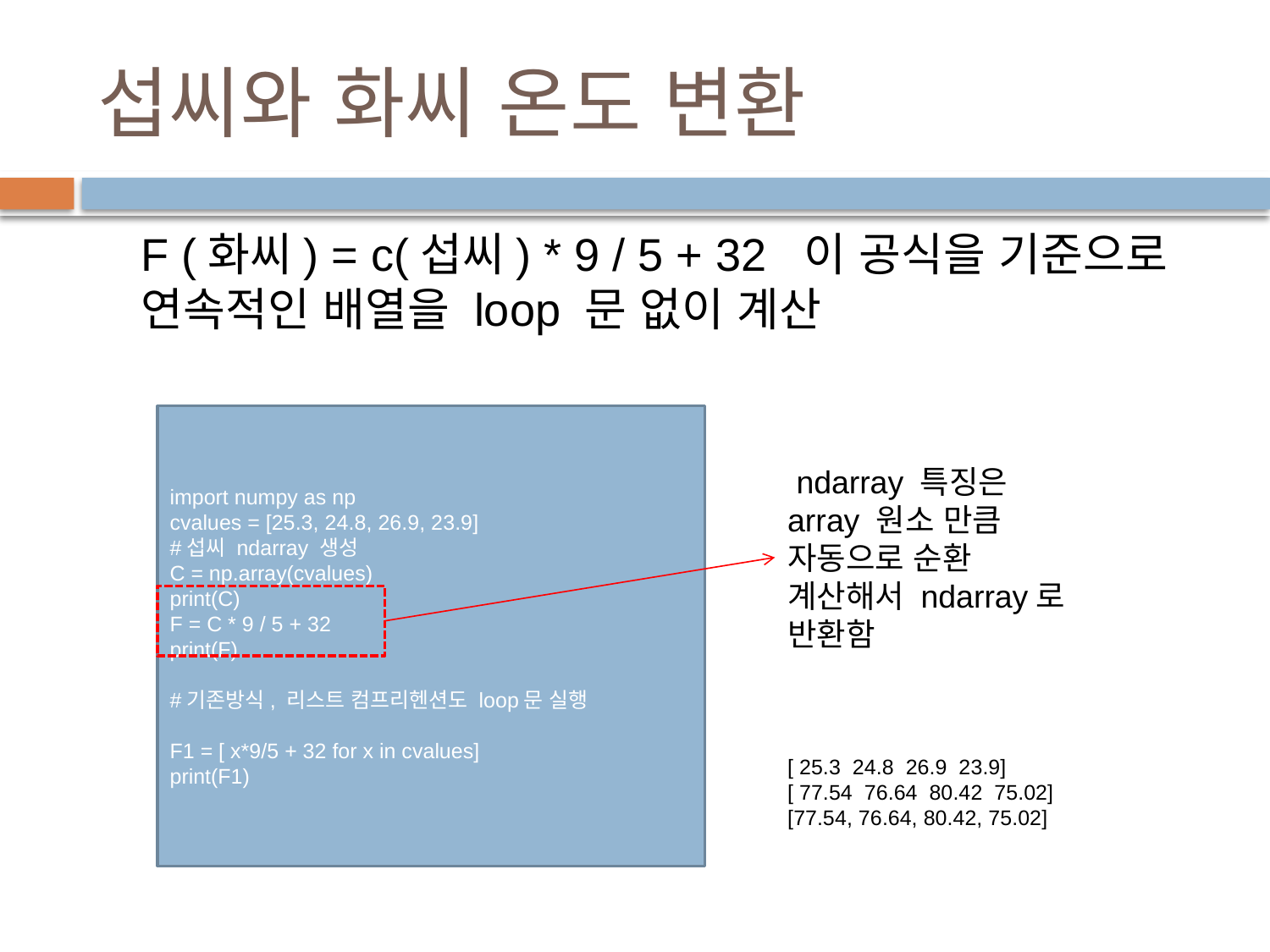

# 섭씨와 화씨 온도 변환
F (화씨) = c(섭씨) * 9 / 5 + 32  이 공식을 기준으로 연속적인 배열을 loop 문 없이 계산
import numpy as np
cvalues = [25.3, 24.8, 26.9, 23.9]
#섭씨 ndarray 생성
C = np.array(cvalues)
print(C)
F = C * 9 / 5 + 32
print(F)

#기존방식, 리스트 컴프리헨션도 loop문 실행

F1 = [ x*9/5 + 32 for x in cvalues]
print(F1)
 ndarray 특징은  array 원소 만큼 자동으로 순환 계산해서 ndarray로 반환함

[ 25.3  24.8  26.9  23.9]
[ 77.54  76.64  80.42  75.02]
[77.54, 76.64, 80.42, 75.02]